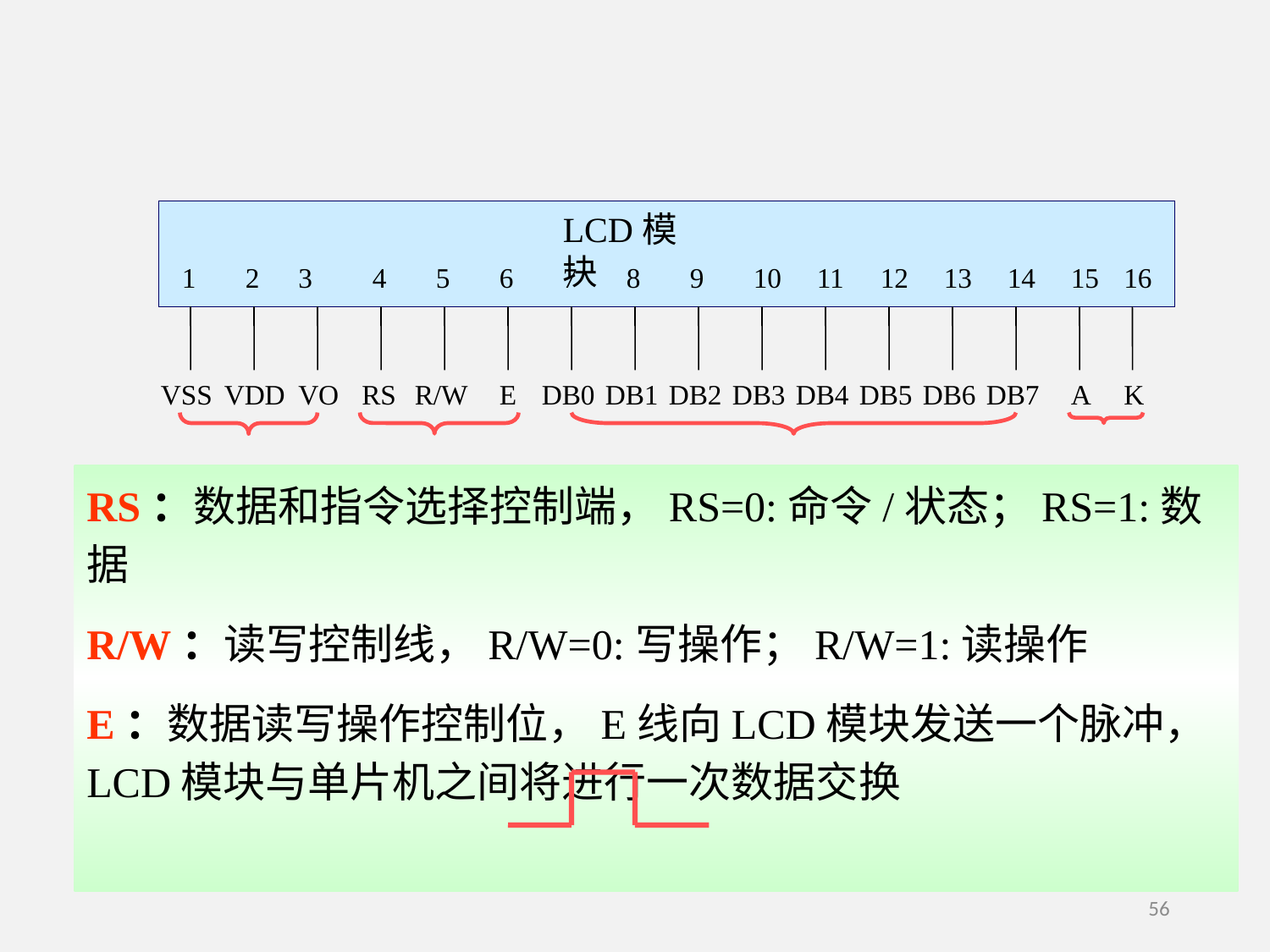

LCD模块

1
2
3
4
5
6
7
8
9
10
11
12
13
14
15
16

VSS
VDD
VO
RS
R/W
E
DB0
DB1
DB2
DB3
DB4
DB5
DB6
DB7
A
K

RS：数据和指令选择控制端，RS=0:命令/状态；RS=1:数据
R/W：读写控制线，R/W=0:写操作；R/W=1:读操作
E：数据读写操作控制位，E线向LCD模块发送一个脉冲，LCD模块与单片机之间将进行一次数据交换

56